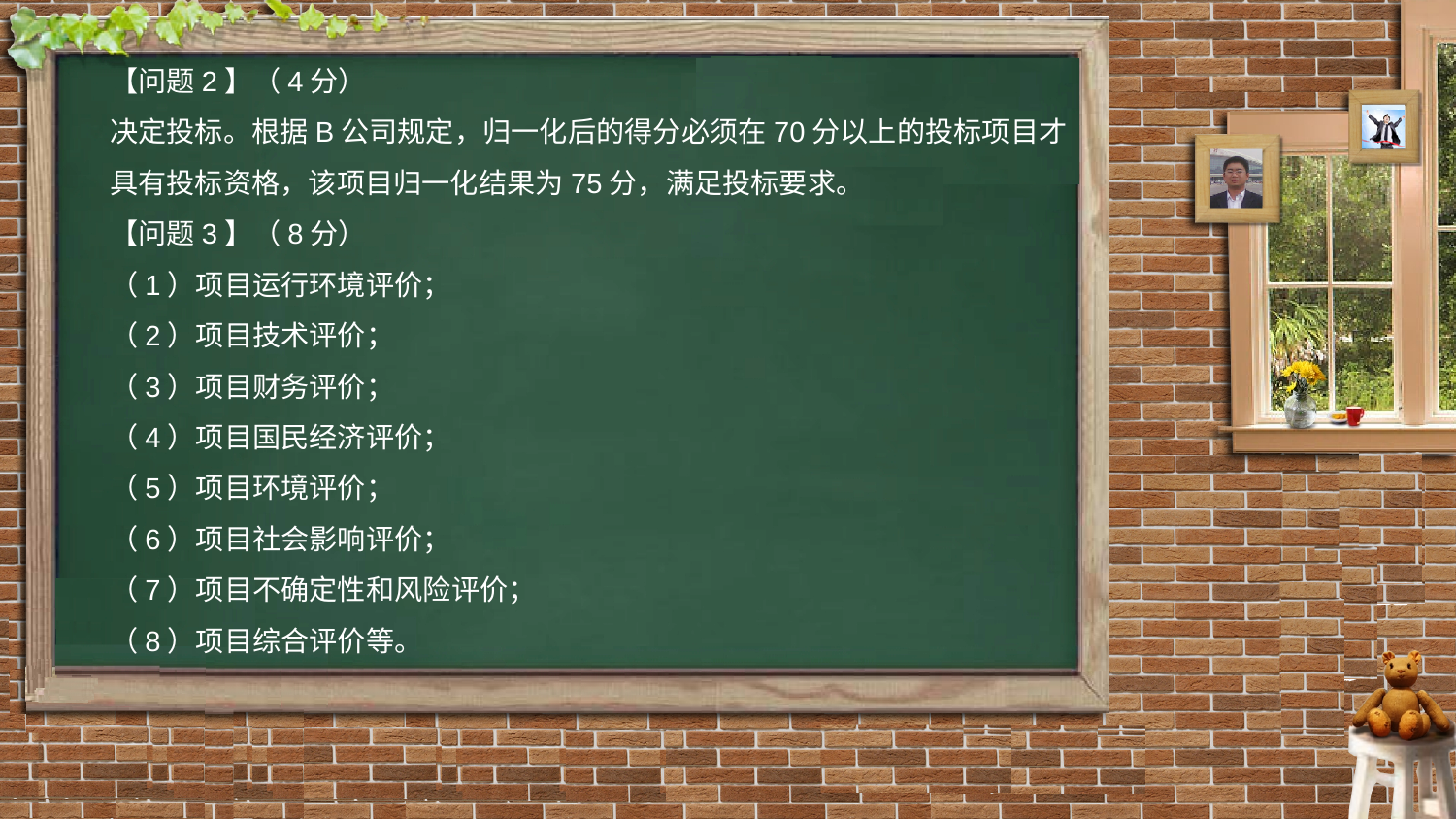

【问题2】（4分）
决定投标。根据B公司规定，归一化后的得分必须在70分以上的投标项目才具有投标资格，该项目归一化结果为75分，满足投标要求。
【问题3】（8分）
（1）项目运行环境评价；
（2）项目技术评价；
（3）项目财务评价；
（4）项目国民经济评价；
（5）项目环境评价；
（6）项目社会影响评价；
（7）项目不确定性和风险评价；
（8）项目综合评价等。